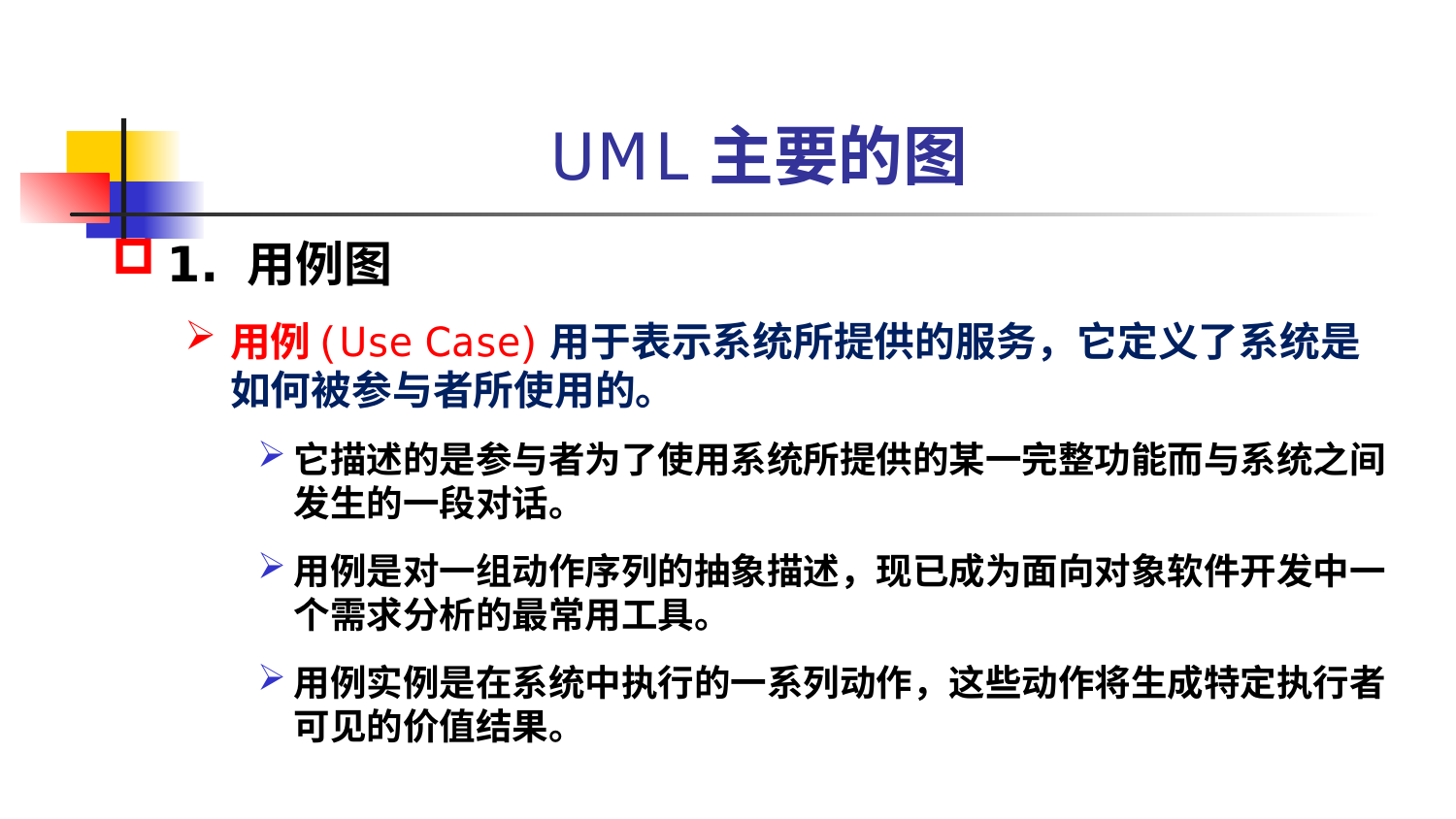

# UML主要的图
1. 用例图
用例(Use Case)用于表示系统所提供的服务，它定义了系统是如何被参与者所使用的。
它描述的是参与者为了使用系统所提供的某一完整功能而与系统之间发生的一段对话。
用例是对一组动作序列的抽象描述，现已成为面向对象软件开发中一个需求分析的最常用工具。
用例实例是在系统中执行的一系列动作，这些动作将生成特定执行者可见的价值结果。